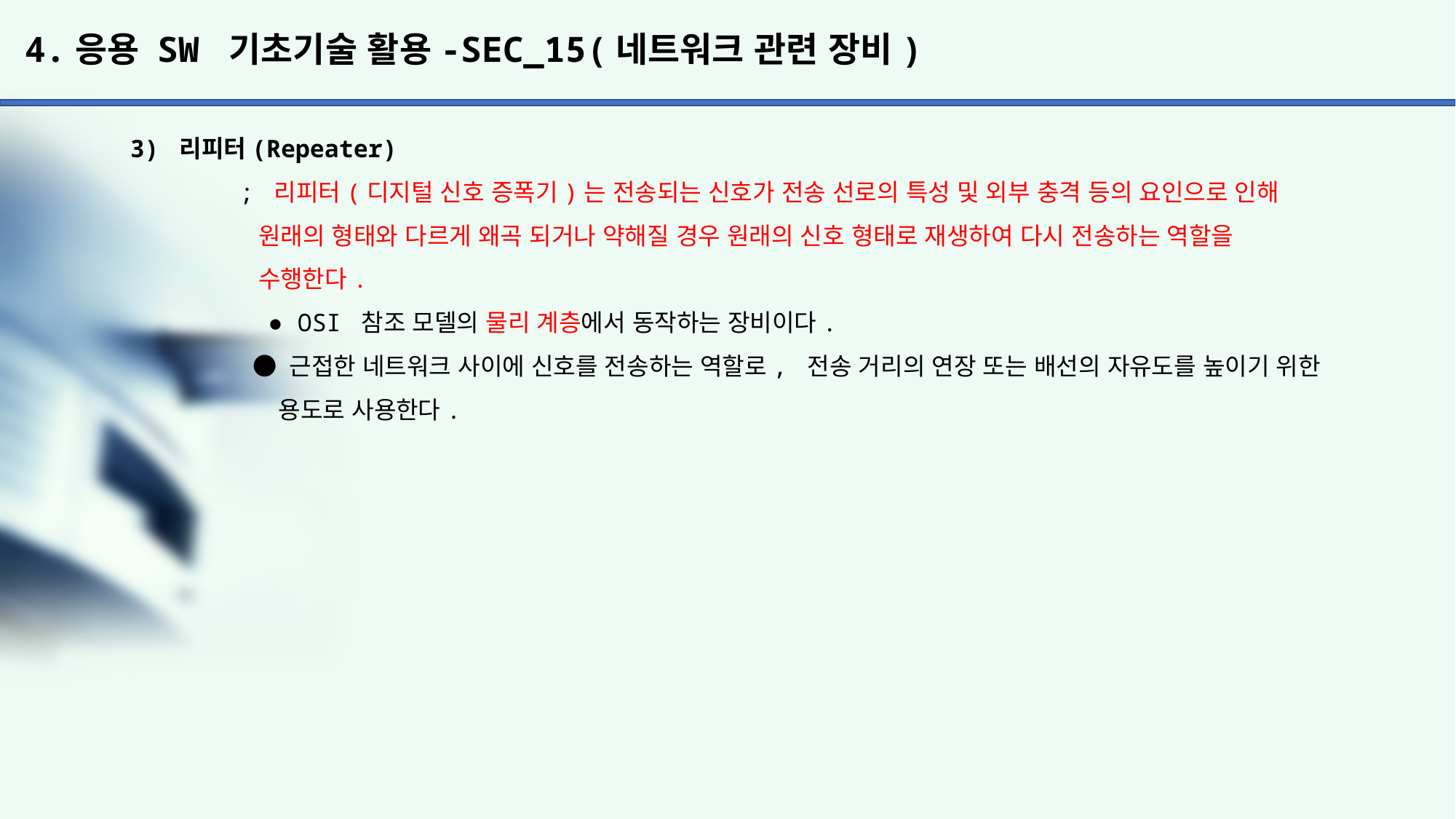

# 4.응용 SW 기초기술 활용-SEC_15(네트워크 관련 장비)
3) 리피터(Repeater)
	; 리피터(디지털 신호 증폭기)는 전송되는 신호가 전송 선로의 특성 및 외부 충격 등의 요인으로 인해
	  원래의 형태와 다르게 왜곡 되거나 약해질 경우 원래의 신호 형태로 재생하여 다시 전송하는 역할을
	  수행한다.
	  ● OSI 참조 모델의 물리 계층에서 동작하는 장비이다.
	  ● 근접한 네트워크 사이에 신호를 전송하는 역할로, 전송 거리의 연장 또는 배선의 자유도를 높이기 위한
	     용도로 사용한다.